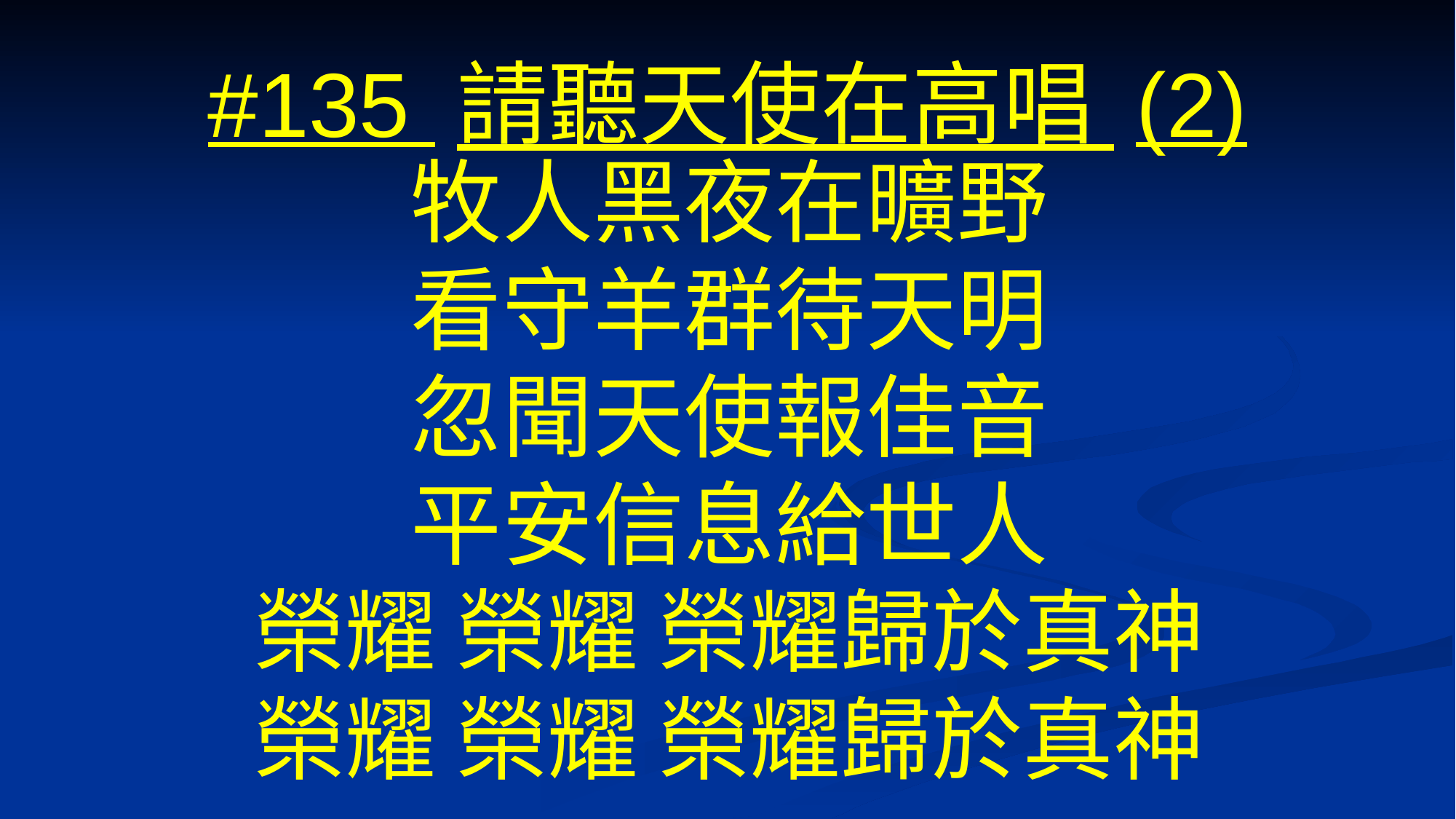

# #135 請聽天使在高唱 (2)
牧人黑夜在曠野
看守羊群待天明
忽聞天使報佳音
平安信息給世人
榮耀 榮耀 榮耀歸於真神
榮耀 榮耀 榮耀歸於真神